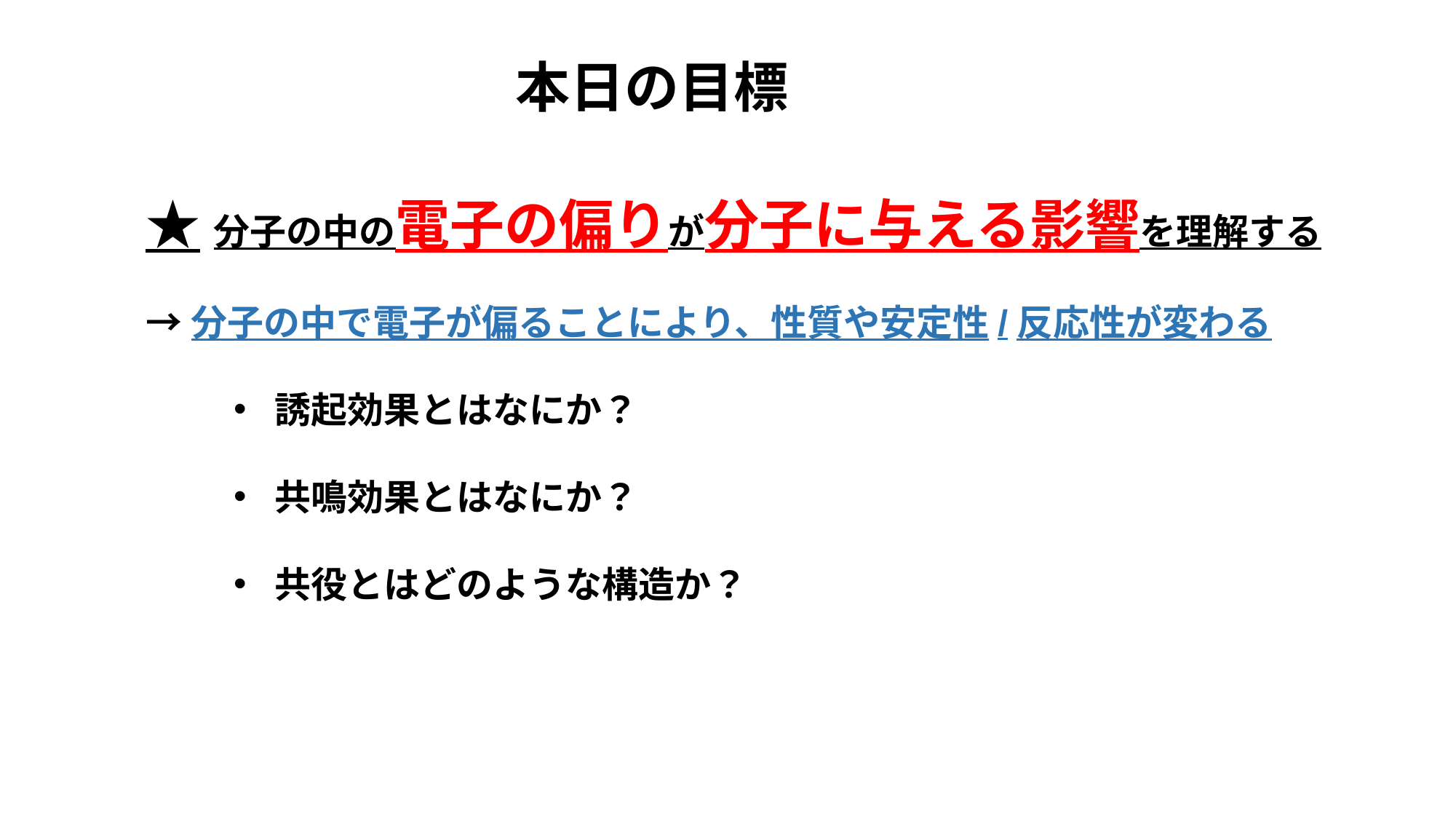

本日の目標
★分子の中の電子の偏りが分子に与える影響を理解する

→分子の中で電子が偏ることにより、性質や安定性/反応性が変わる

誘起効果とはなにか？

共鳴効果とはなにか？

共役とはどのような構造か？